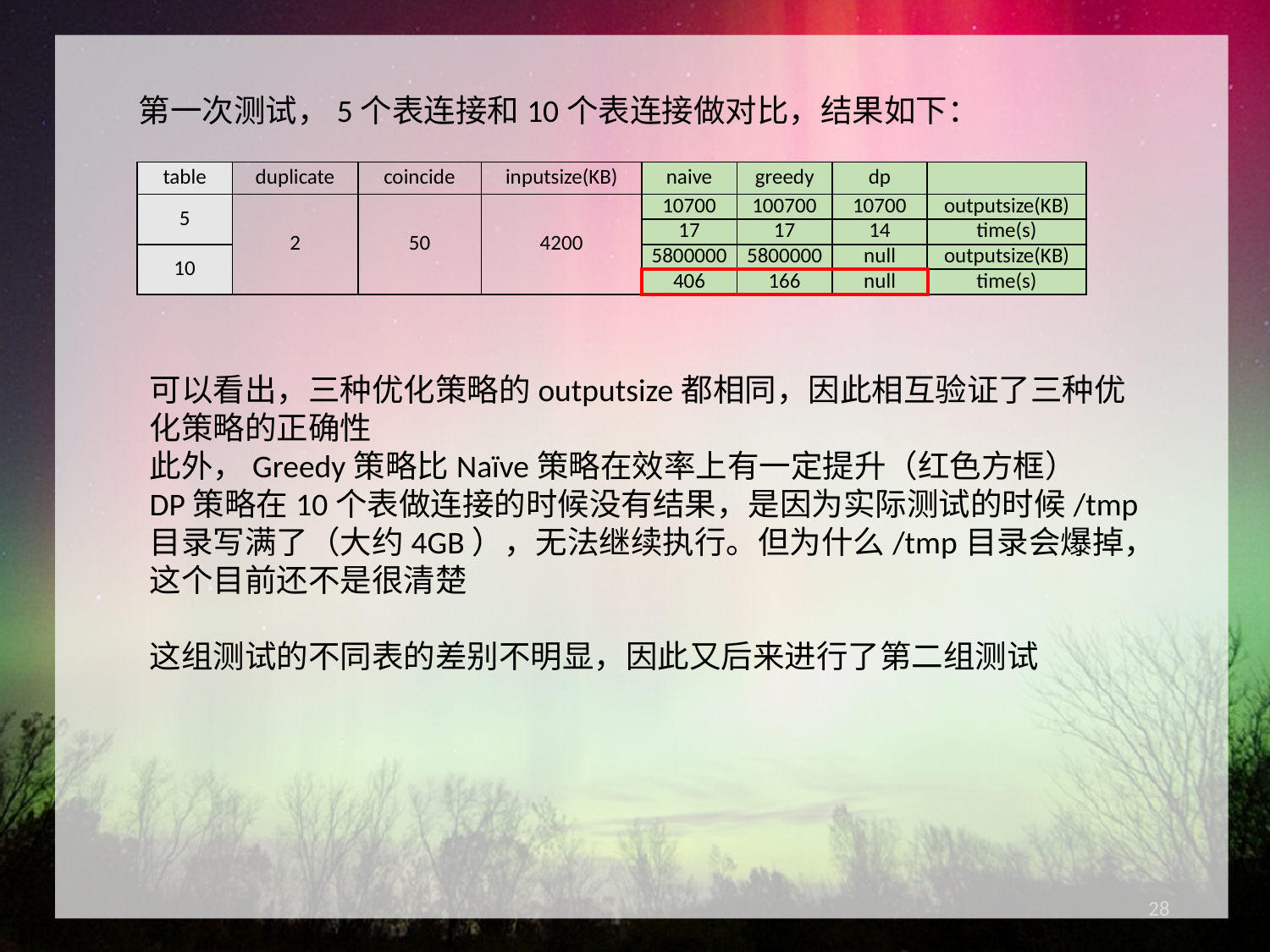

第一次测试，5个表连接和10个表连接做对比，结果如下：
| table | duplicate | coincide | inputsize(KB) | naive | greedy | dp |  |
| --- | --- | --- | --- | --- | --- | --- | --- |
| 5 | 2 | 50 | 4200 | 10700 | 100700 | 10700 | outputsize(KB) |
|  |  |  |  | 17 | 17 | 14 | time(s) |
| 10 |  |  |  | 5800000 | 5800000 | null | outputsize(KB) |
|  |  |  |  | 406 | 166 | null | time(s) |

可以看出，三种优化策略的outputsize都相同，因此相互验证了三种优化策略的正确性
此外，Greedy策略比Naïve策略在效率上有一定提升（红色方框）
DP策略在10个表做连接的时候没有结果，是因为实际测试的时候/tmp目录写满了（大约4GB），无法继续执行。但为什么/tmp目录会爆掉，这个目前还不是很清楚

这组测试的不同表的差别不明显，因此又后来进行了第二组测试
28